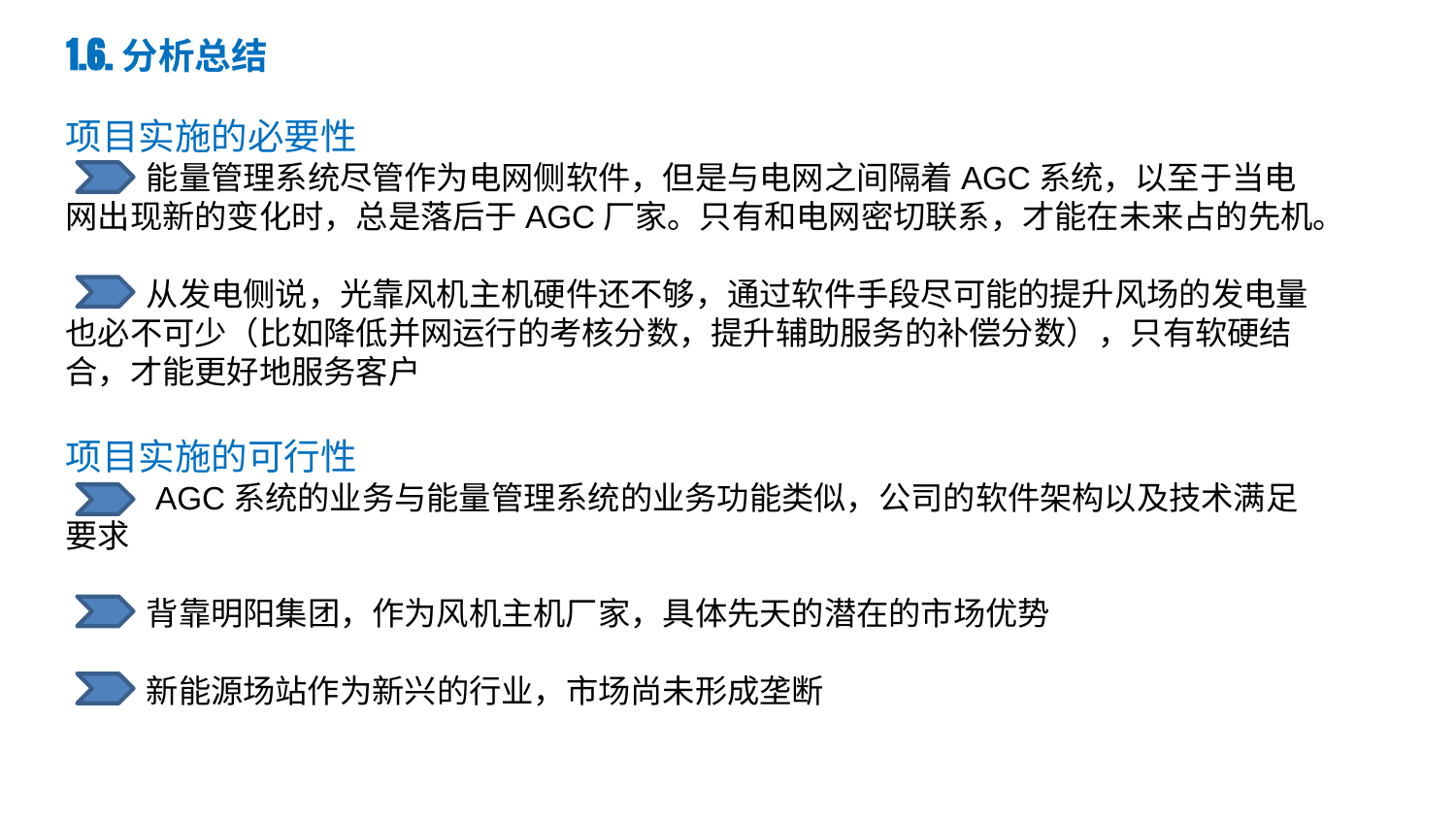

目 录
1.6.分析总结
项目实施的必要性
          能量管理系统尽管作为电网侧软件，但是与电网之间隔着AGC系统，以至于当电网出现新的变化时，总是落后于AGC厂家。只有和电网密切联系，才能在未来占的先机。

          从发电侧说，光靠风机主机硬件还不够，通过软件手段尽可能的提升风场的发电量也必不可少（比如降低并网运行的考核分数，提升辅助服务的补偿分数），只有软硬结合，才能更好地服务客户

项目实施的可行性
          AGC系统的业务与能量管理系统的业务功能类似，公司的软件架构以及技术满足要求

          背靠明阳集团，作为风机主机厂家，具体先天的潜在的市场优势

          新能源场站作为新兴的行业，市场尚未形成垄断